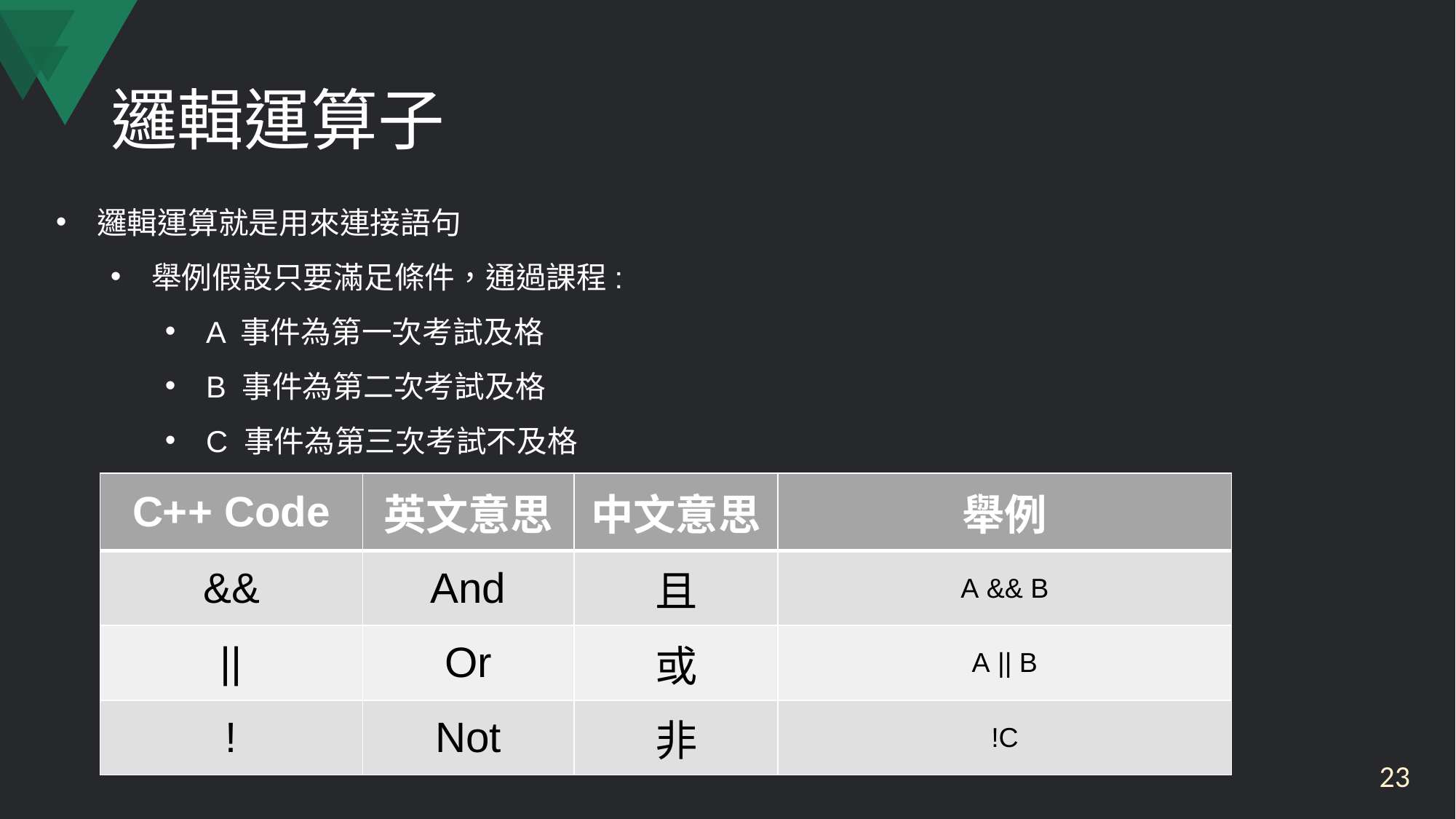

# 邏輯運算子
邏輯運算就是用來連接語句
舉例假設只要滿足條件，通過課程:
A 事件為第一次考試及格
B 事件為第二次考試及格
C 事件為第三次考試不及格
| C++ Code | 英文意思 | 中文意思 | 舉例 |
| --- | --- | --- | --- |
| && | And | 且 | A && B |
| || | Or | 或 | A || B |
| ! | Not | 非 | !C |
23